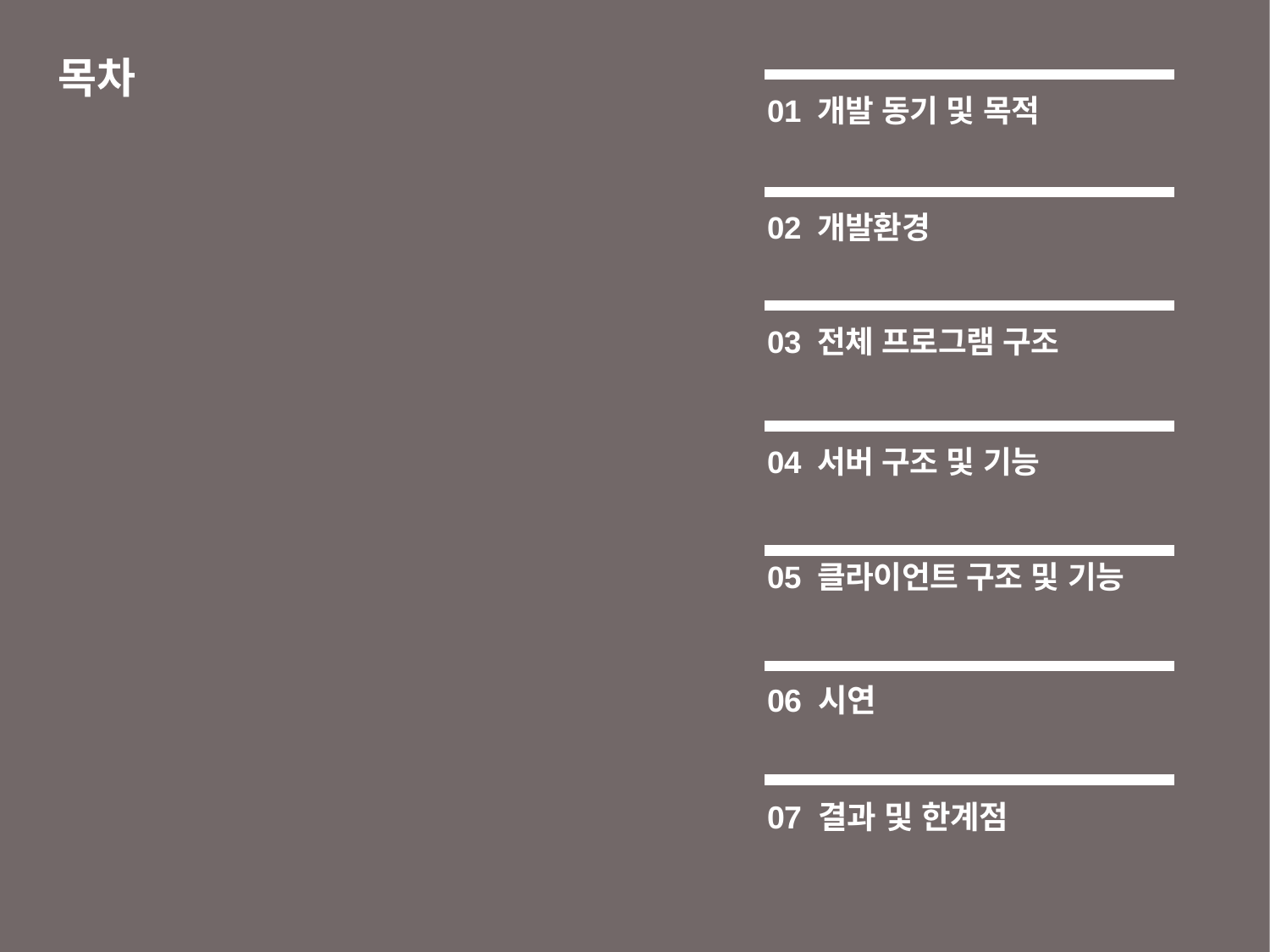

# 목차
01 개발 동기 및 목적
02 개발환경
03 전체 프로그램 구조
04 서버 구조 및 기능
05 클라이언트 구조 및 기능
06 시연
07 결과 및 한계점